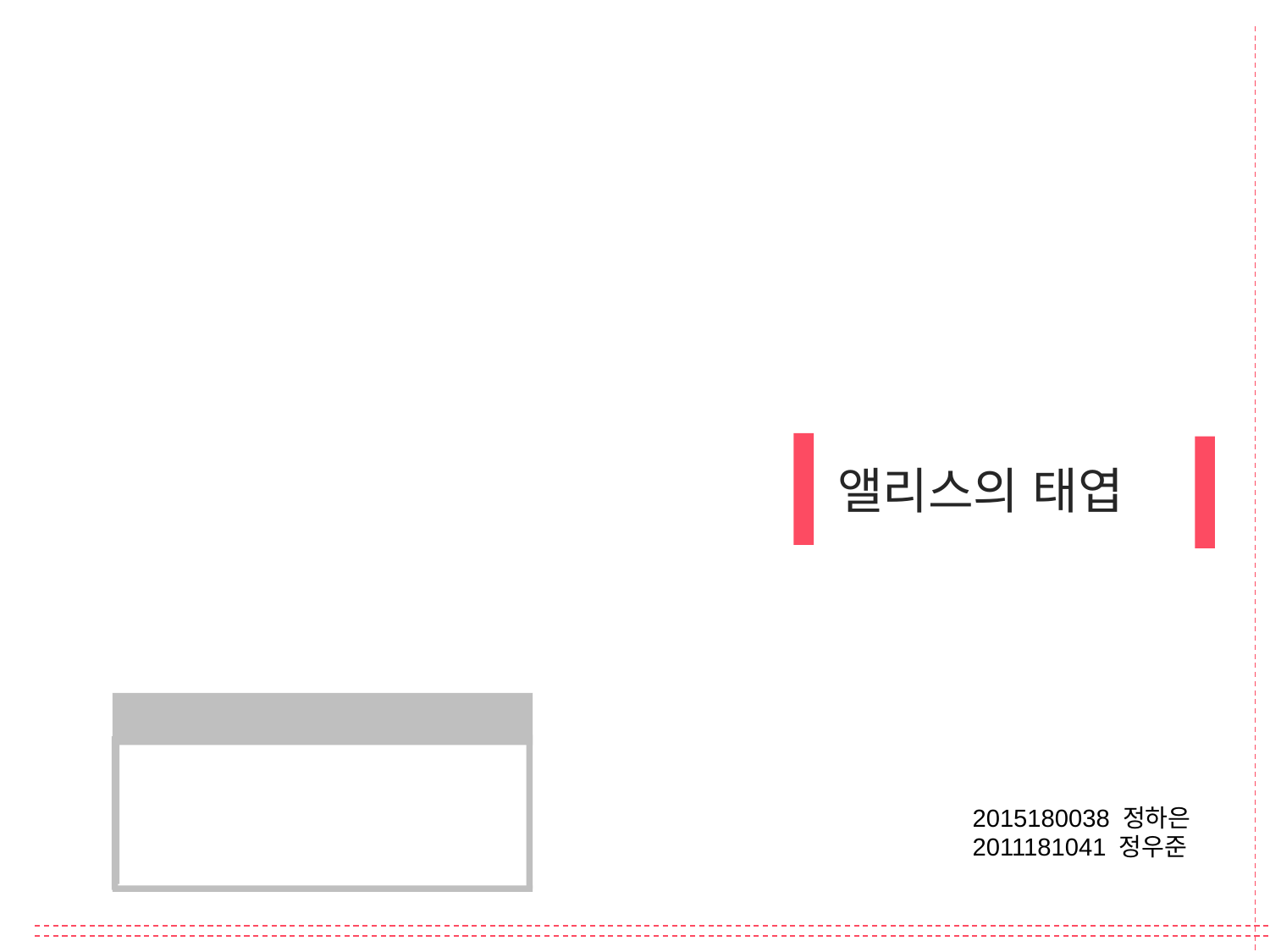

앨리스의 태엽
Professor. 김경철

2015180038 정하은
2011181041 정우준